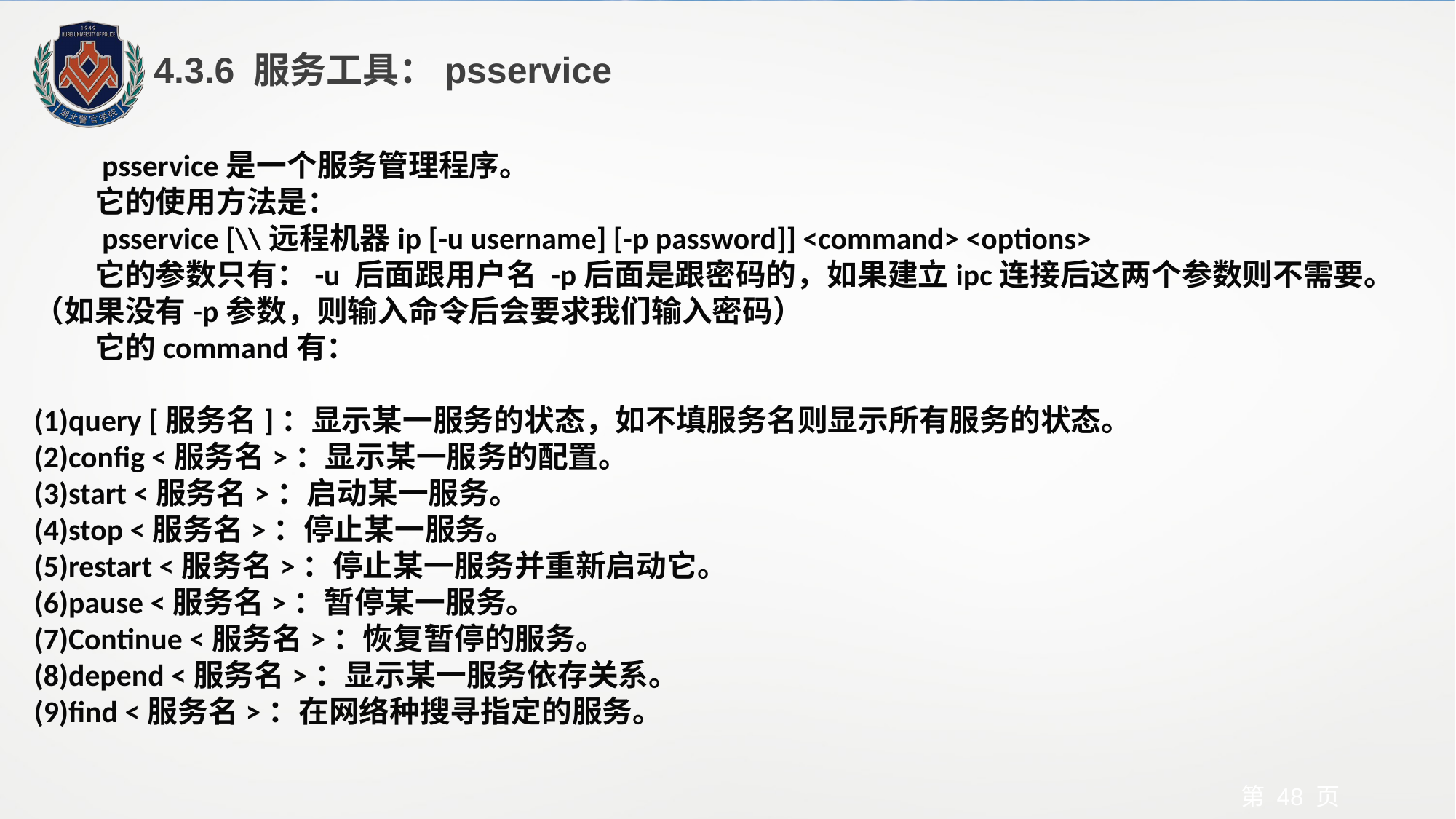

4.3.6 服务工具：psservice
　　psservice是一个服务管理程序。
　　它的使用方法是：
　　psservice [\\远程机器ip [-u username] [-p password]] <command> <options>
　　它的参数只有：-u 后面跟用户名 -p后面是跟密码的，如果建立ipc连接后这两个参数则不需要。（如果没有-p参数，则输入命令后会要求我们输入密码）
　　它的command有：

(1)query [服务名]：显示某一服务的状态，如不填服务名则显示所有服务的状态。
(2)config <服务名>：显示某一服务的配置。
(3)start <服务名>：启动某一服务。
(4)stop <服务名>：停止某一服务。
(5)restart <服务名>：停止某一服务并重新启动它。
(6)pause <服务名>：暂停某一服务。
(7)Continue <服务名>：恢复暂停的服务。
(8)depend <服务名>：显示某一服务依存关系。
(9)find <服务名>：在网络种搜寻指定的服务。